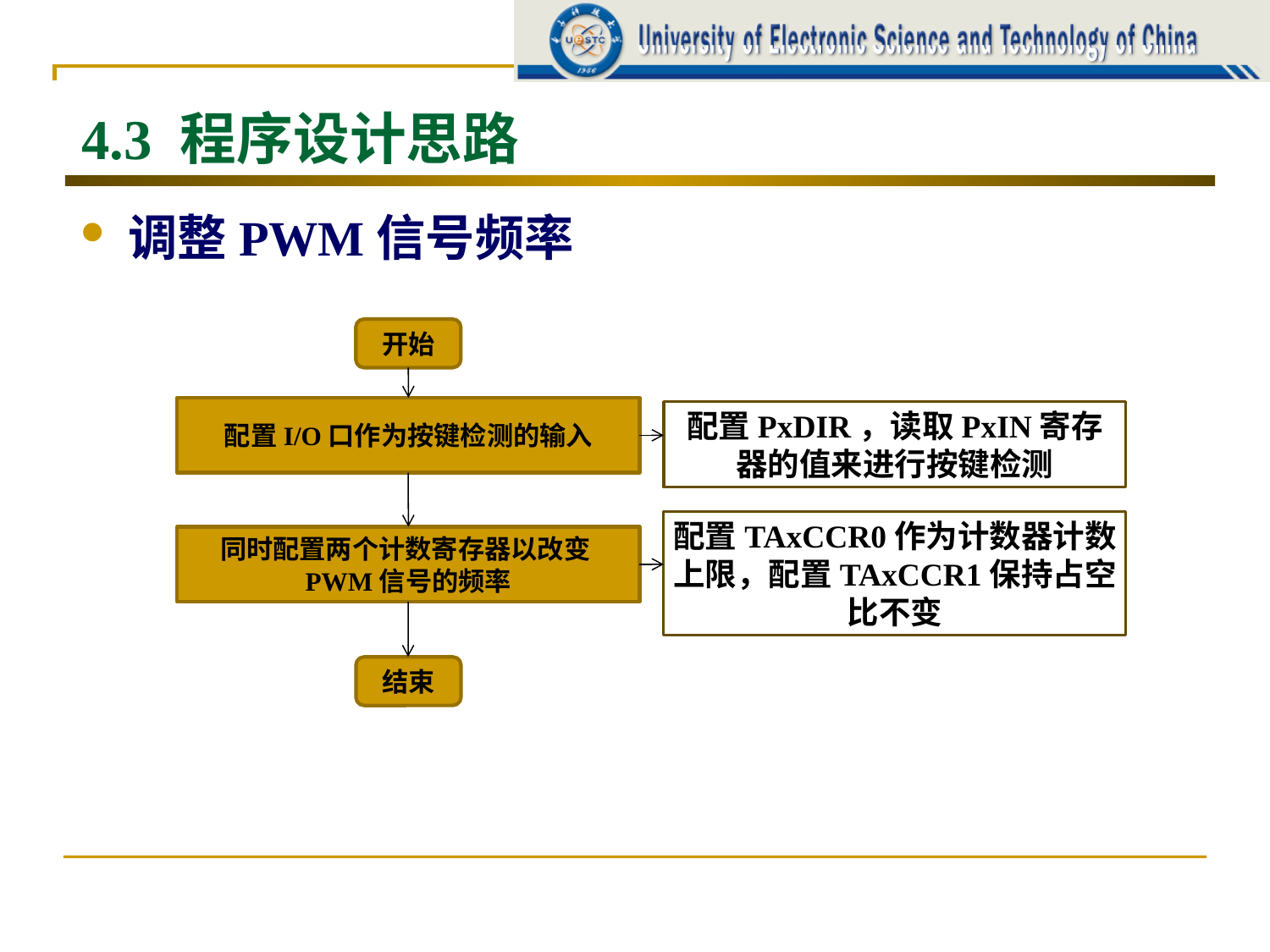

# 4.3 程序设计思路
调整PWM信号频率
开始
配置I/O口作为按键检测的输入
配置PxDIR，读取PxIN寄存器的值来进行按键检测
配置TAxCCR0作为计数器计数上限，配置TAxCCR1保持占空比不变
同时配置两个计数寄存器以改变PWM信号的频率
结束